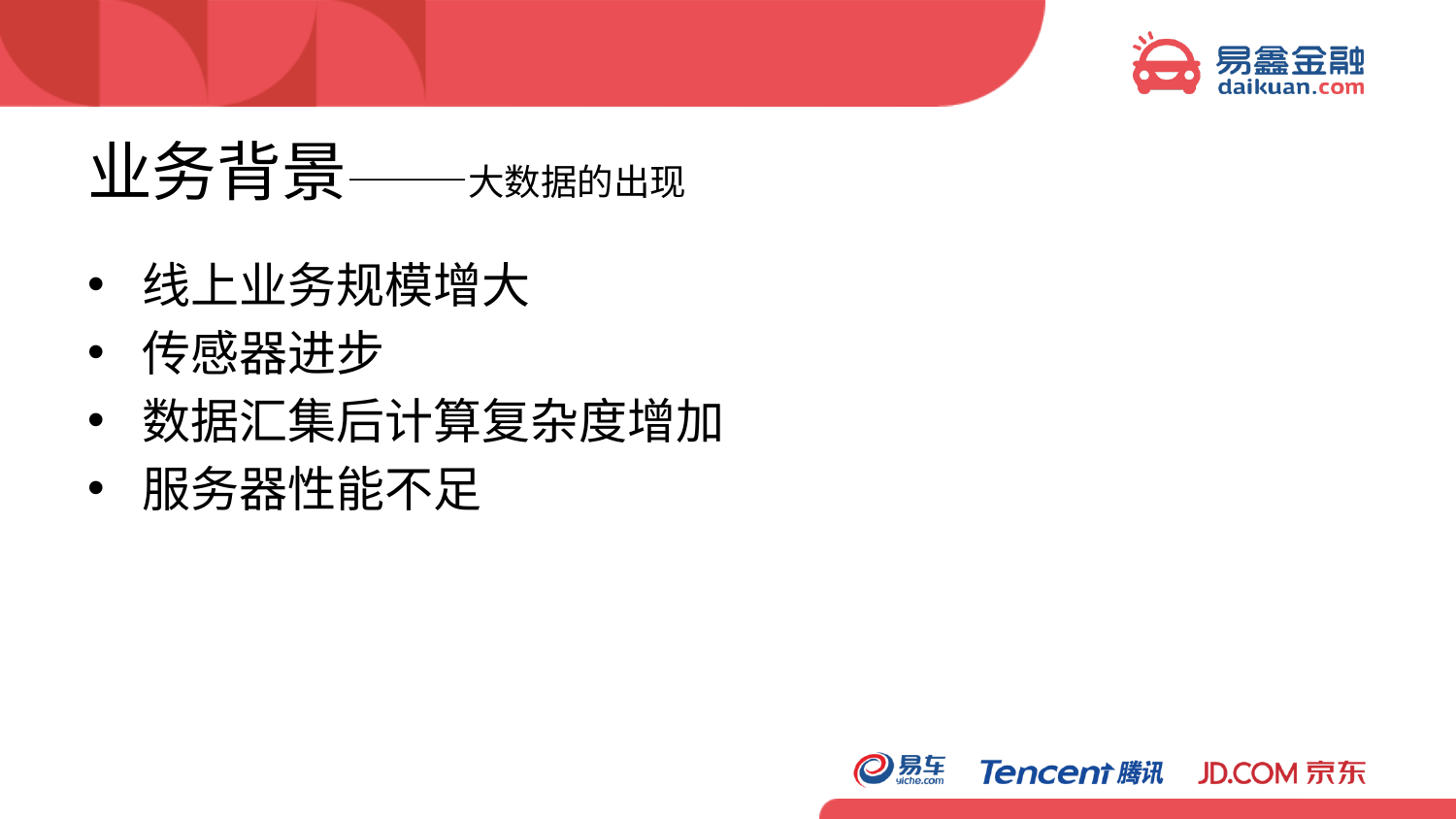

# 业务背景———大数据的出现
线上业务规模增大
传感器进步
数据汇集后计算复杂度增加
服务器性能不足